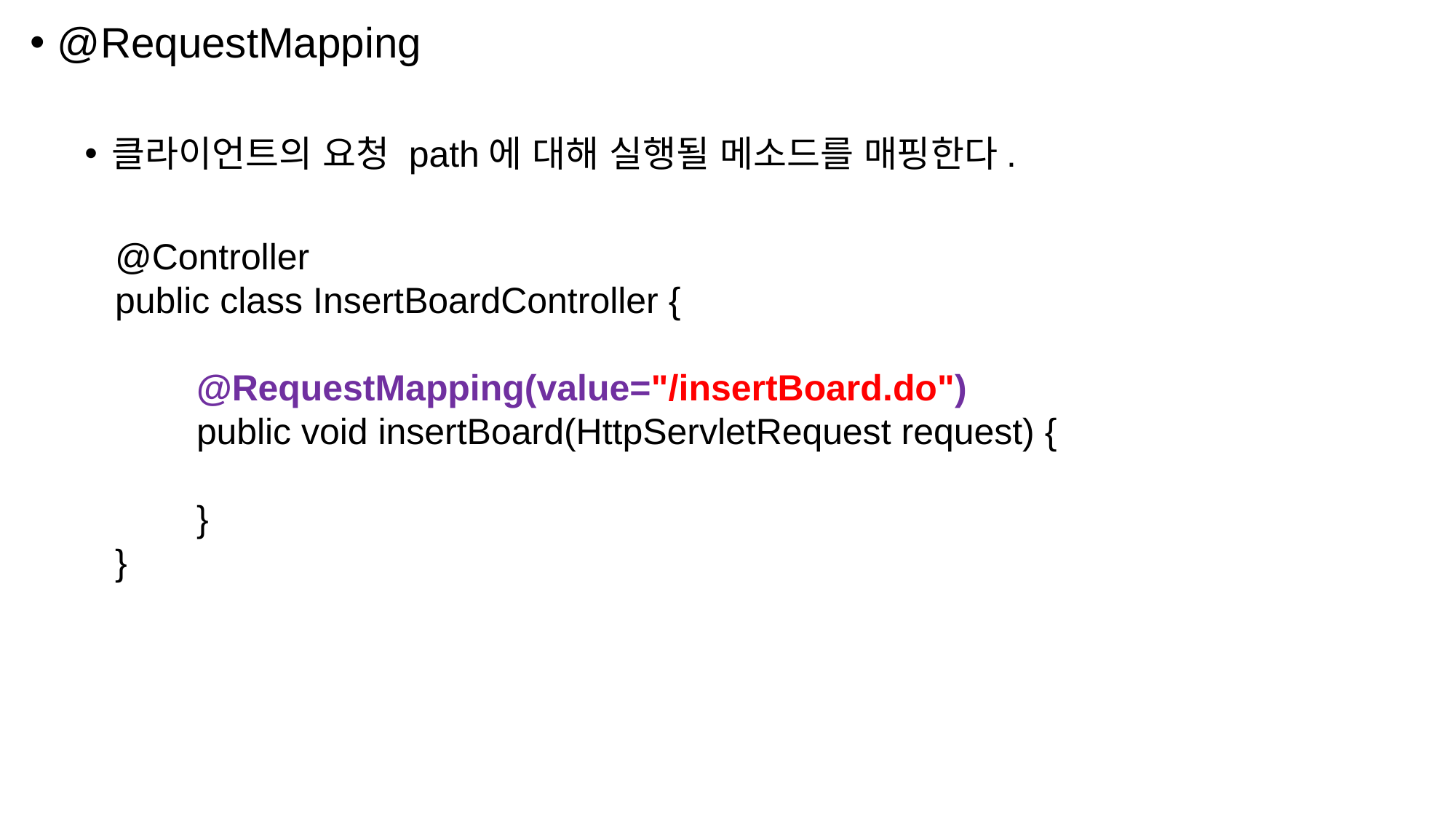

@RequestMapping

클라이언트의 요청 path에 대해 실행될 메소드를 매핑한다.
@Controller
public class InsertBoardController {

        @RequestMapping(value="/insertBoard.do")
        public void insertBoard(HttpServletRequest request) {

        }
}